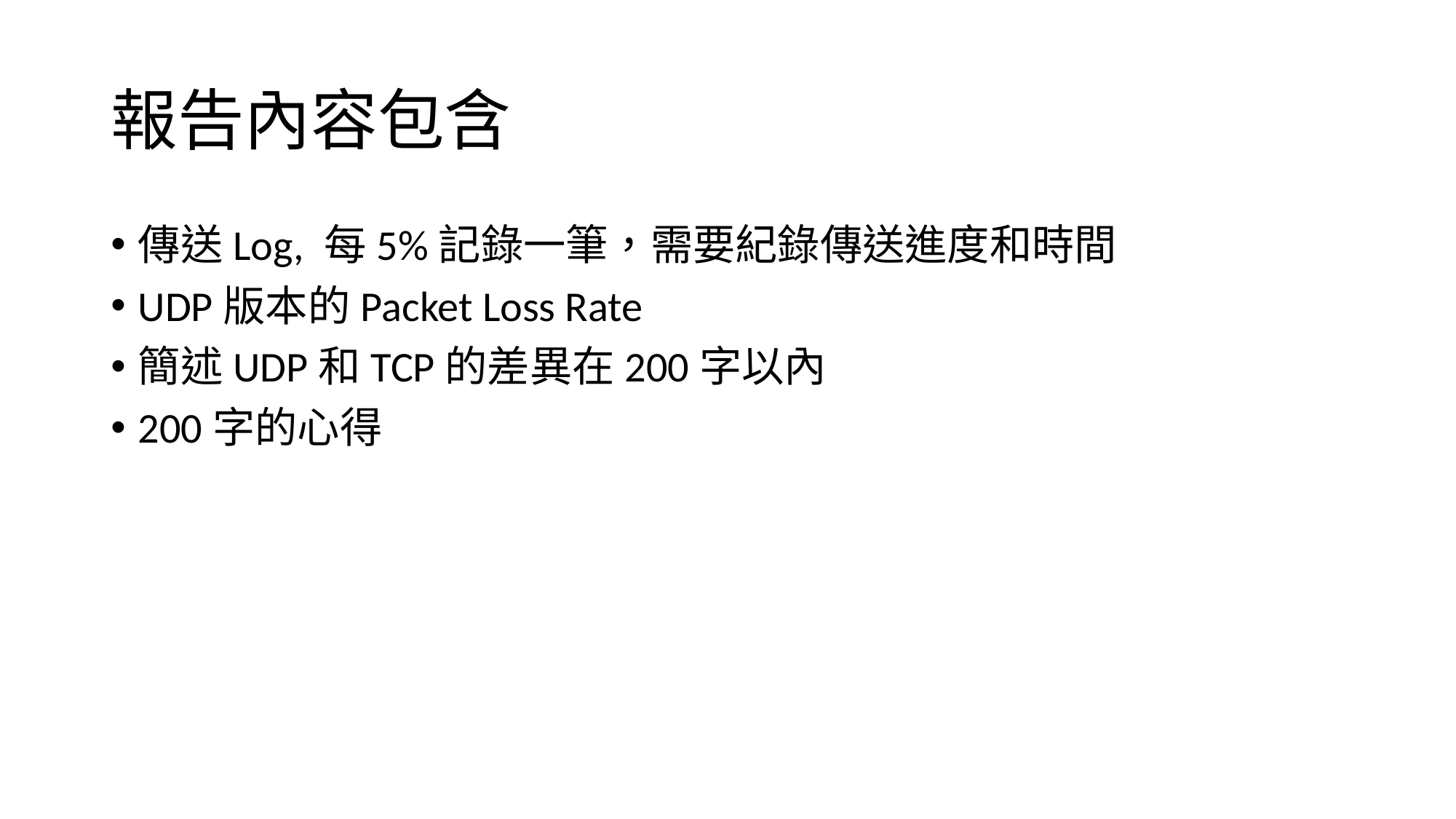

# 報告內容包含
傳送Log, 每5%記錄一筆，需要紀錄傳送進度和時間
UDP版本的Packet Loss Rate
簡述UDP和TCP的差異在200字以內
200字的心得